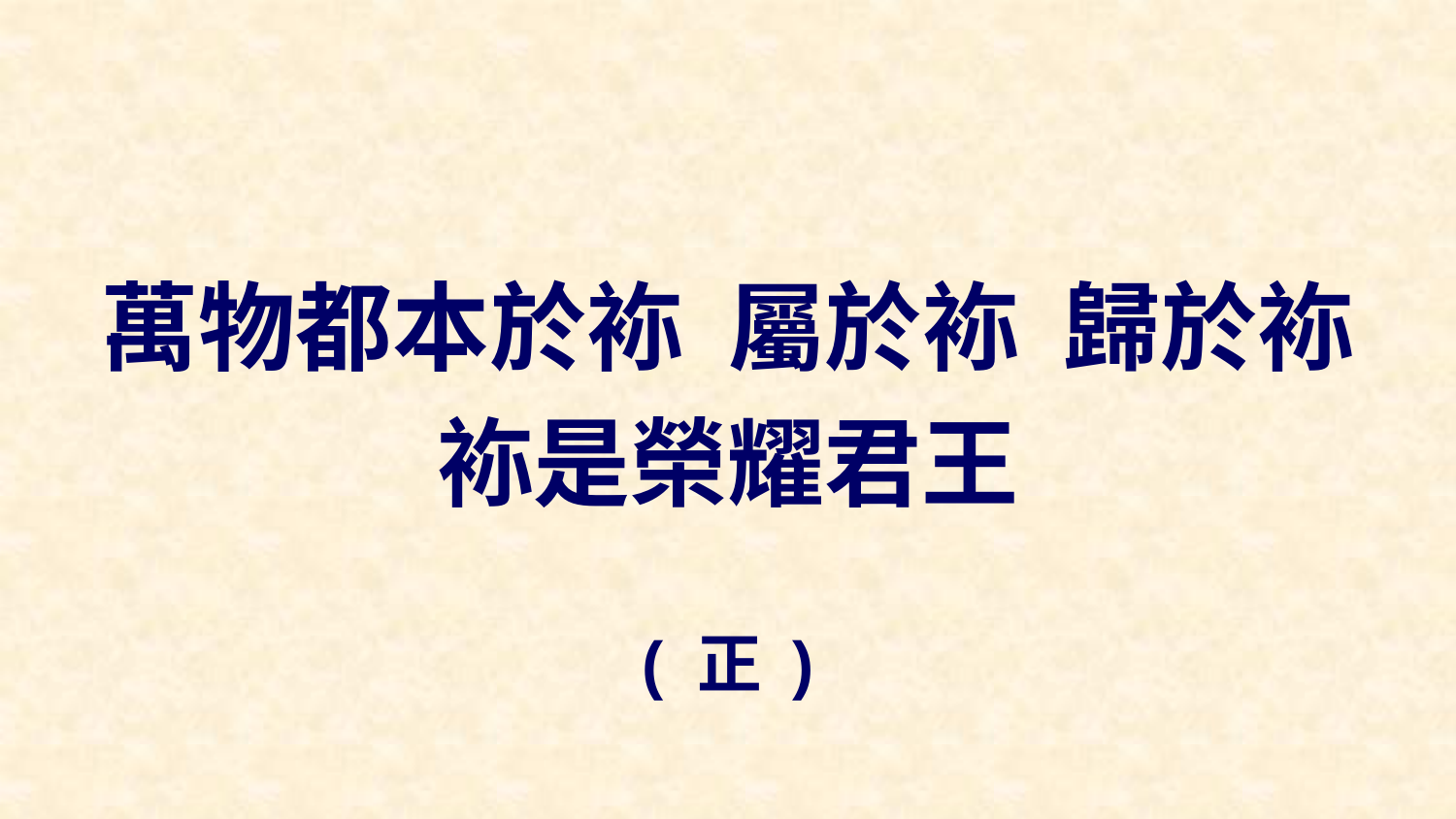

萬物都本於袮  屬於袮  歸於袮
袮是榮耀君王
( 正 )